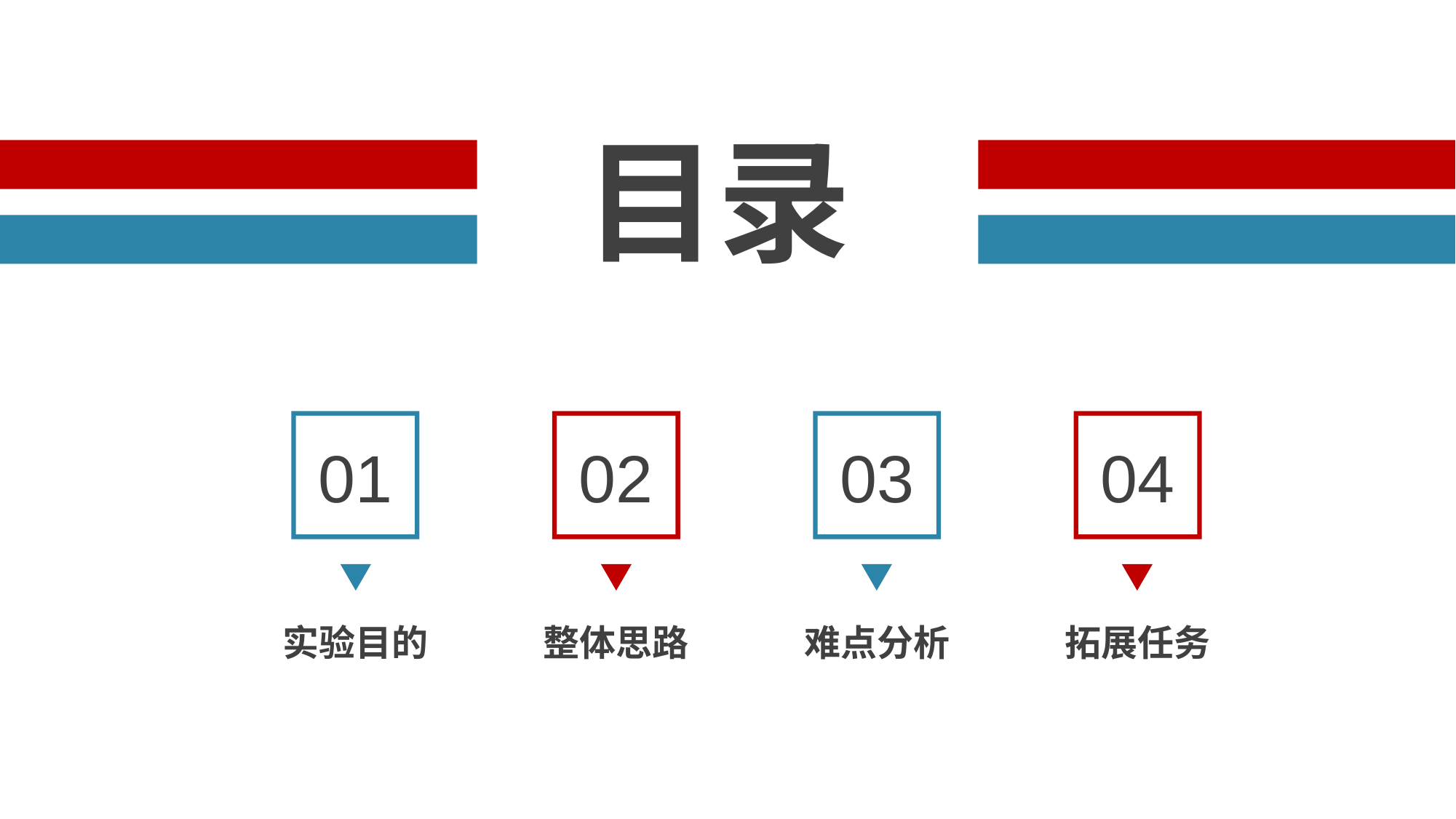

目录

01

实验目的

02

整体思路

03

难点分析

04

拓展任务